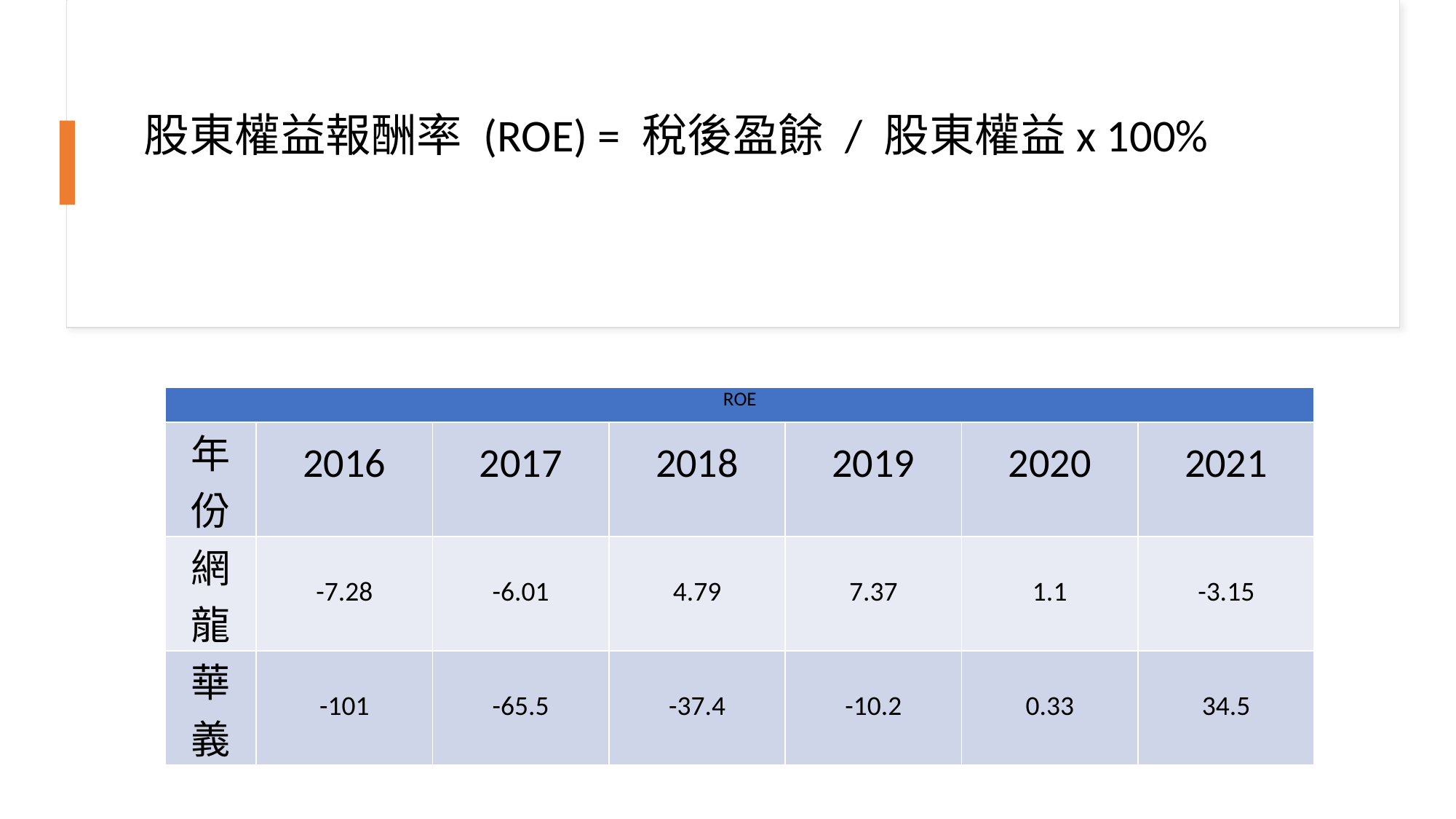

# 股東權益報酬率 (ROE) = 稅後盈餘 / 股東權益x 100%

| ROE |  |  |  |  |  |  |
| --- | --- | --- | --- | --- | --- | --- |
| 年份 | 2016 | 2017 | 2018 | 2019 | 2020 | 2021 |
| 網龍 | -7.28 | -6.01 | 4.79 | 7.37 | 1.1 | -3.15 |
| 華義 | -101 | -65.5 | -37.4 | -10.2 | 0.33 | 34.5 |